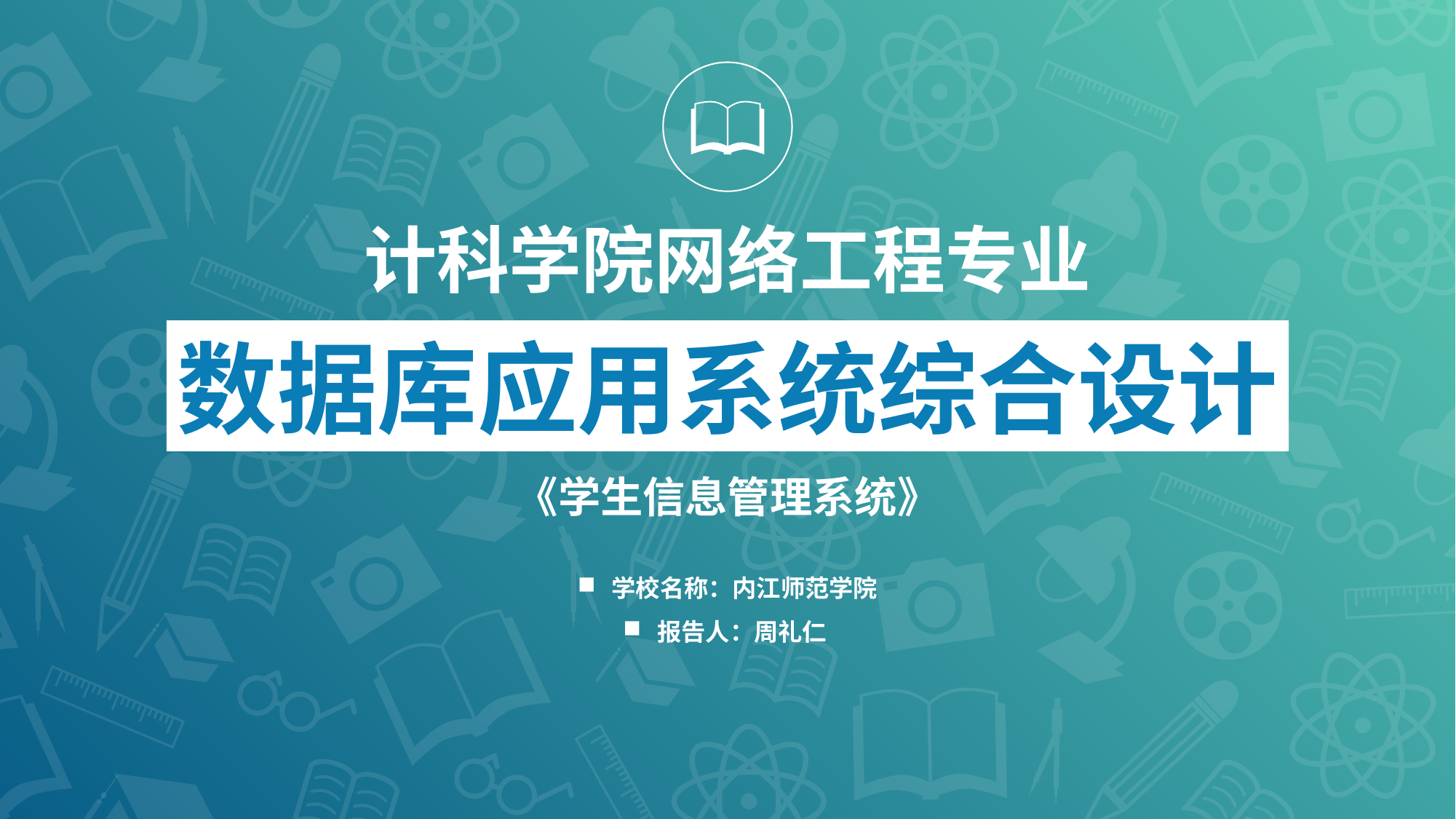

计科学院网络工程专业
数据库应用系统综合设计
《学生信息管理系统》
学校名称：内江师范学院
报告人：周礼仁